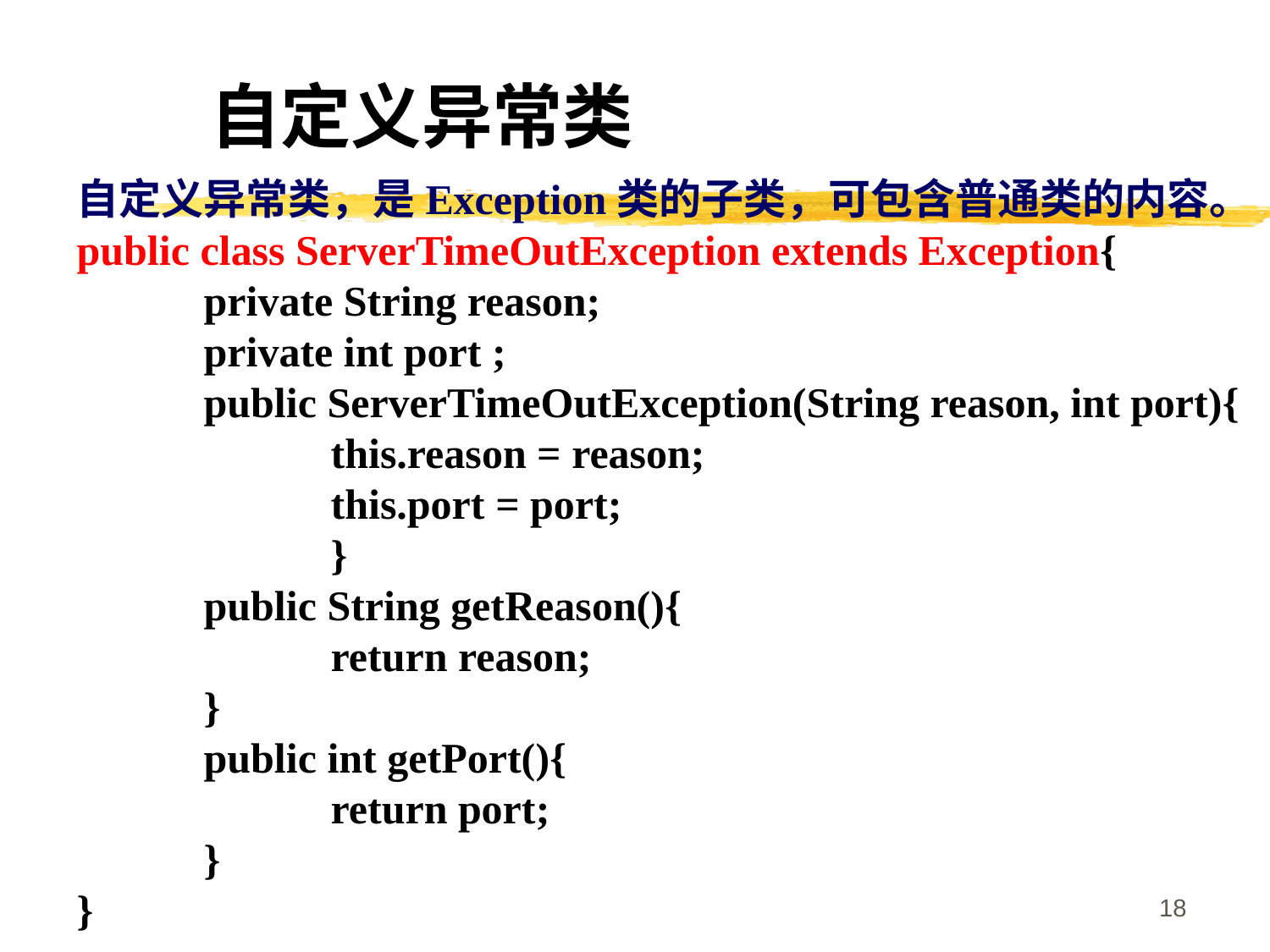

自定义异常类
自定义异常类，是Exception类的子类，可包含普通类的内容。
public class ServerTimeOutException extends Exception{
	private String reason;
	private int port ;
	public ServerTimeOutException(String reason, int port){
		this.reason = reason;
		this.port = port;
		}
	public String getReason(){
		return reason;
	}
	public int getPort(){
		return port;
	}
}
18